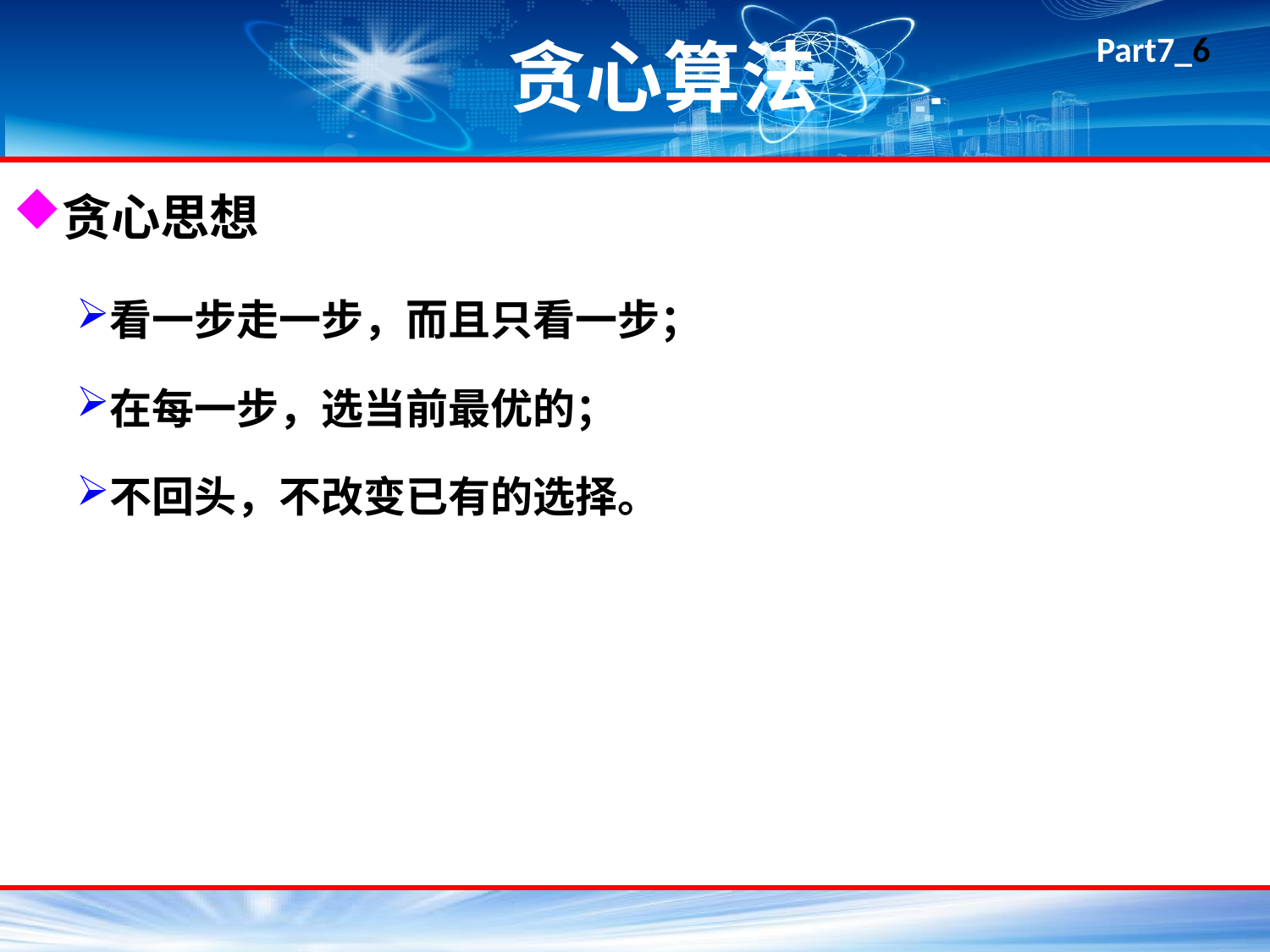

# 贪心算法
贪心思想
看一步走一步，而且只看一步；
在每一步，选当前最优的；
不回头，不改变已有的选择。